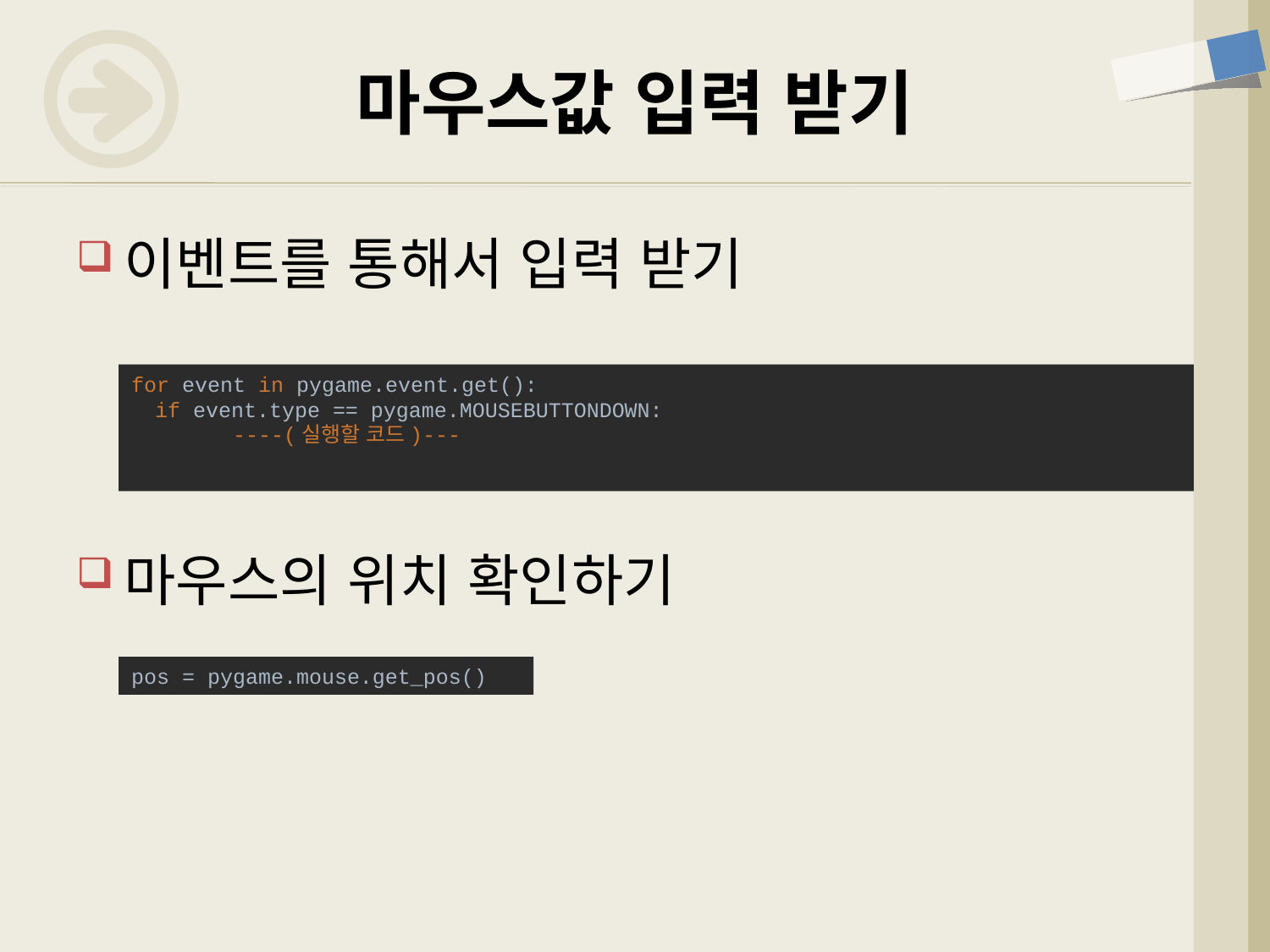

# 마우스값 입력 받기
이벤트를 통해서 입력 받기

마우스의 위치 확인하기
for event in pygame.event.get():
    if event.type == pygame.MOUSEBUTTONDOWN:
        ----(실행할 코드)---

pos = pygame.mouse.get_pos()